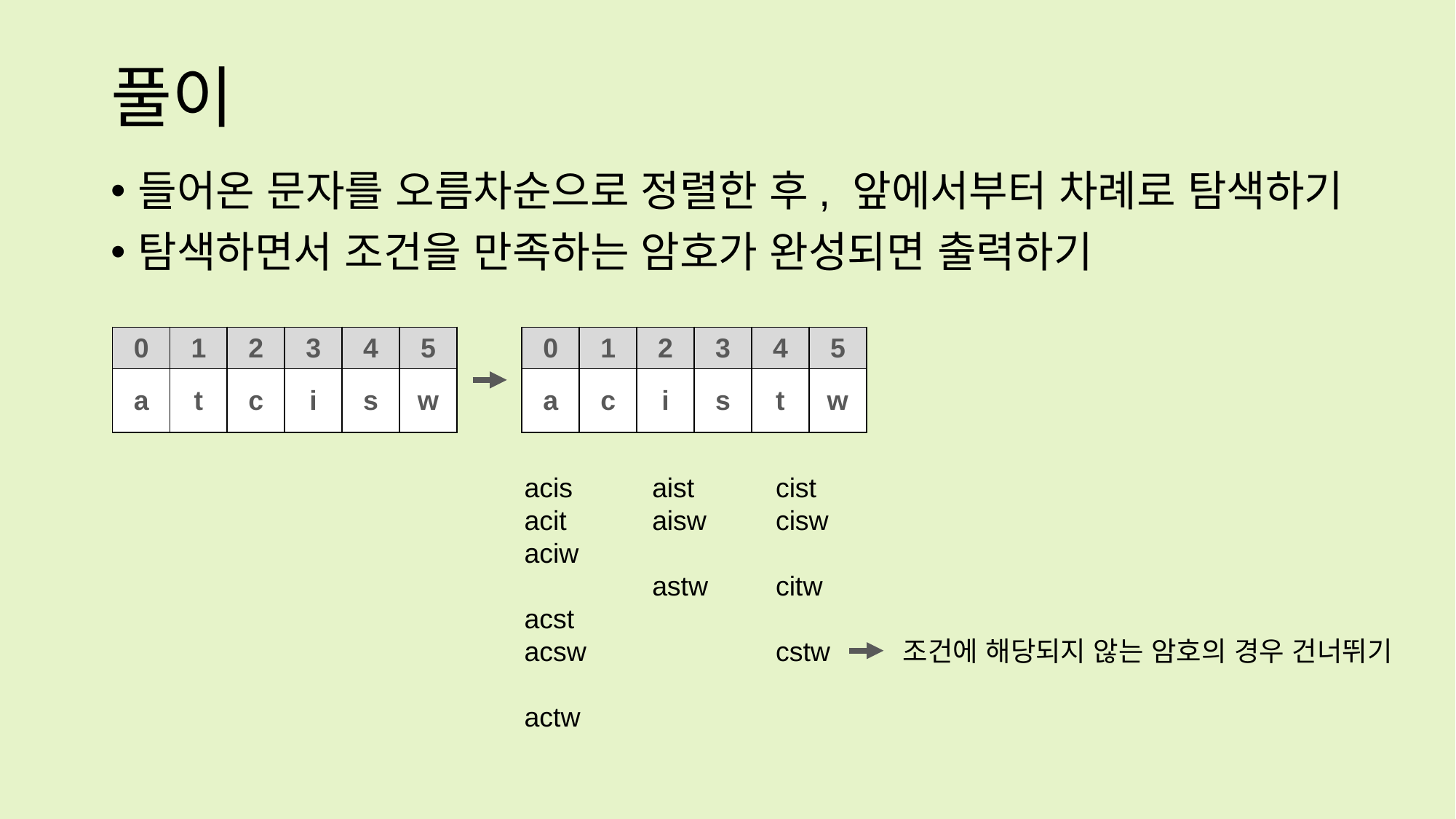

# 풀이
들어온 문자를 오름차순으로 정렬한 후, 앞에서부터 차례로 탐색하기
탐색하면서 조건을 만족하는 암호가 완성되면 출력하기

| 0 | 1 | 2 | 3 | 4 | 5 |
| --- | --- | --- | --- | --- | --- |
| a | t | c | i | s | w |
| 0 | 1 | 2 | 3 | 4 | 5 |
| --- | --- | --- | --- | --- | --- |
| a | c | i | s | t | w |
acis
acit
aciw

acst
acsw

actw

aist
aisw

astw

cist
cisw

citw

cstw

조건에 해당되지 않는 암호의 경우 건너뛰기